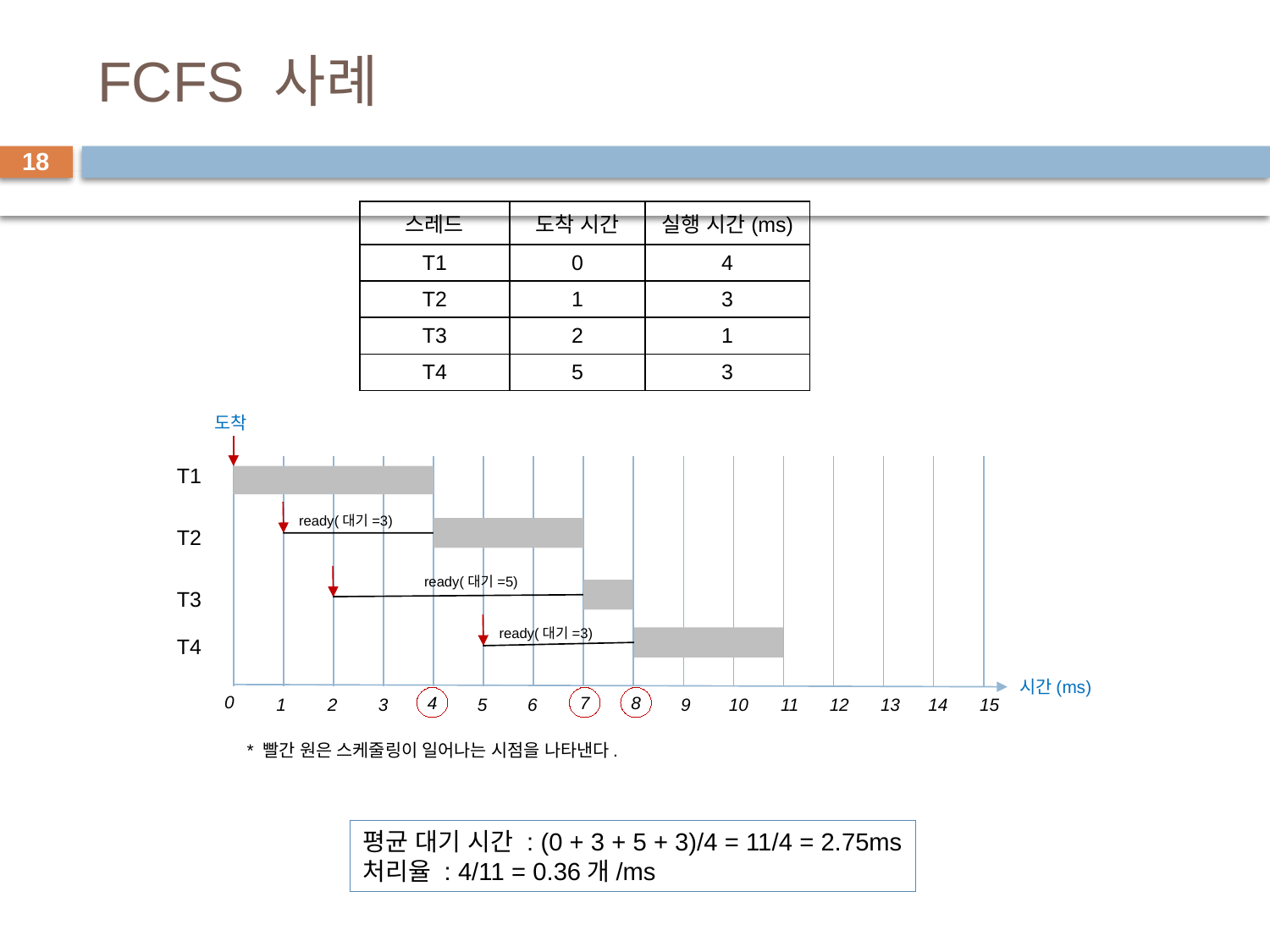

# FCFS 사례
18
| 스레드 | 도착 시간 | 실행 시간(ms) |
| --- | --- | --- |
| T1 | 0 | 4 |
| T2 | 1 | 3 |
| T3 | 2 | 1 |
| T4 | 5 | 3 |
도착
T1

ready(대기=3)
T2

ready(대기=5)
T3

ready(대기=3)
T4

시간(ms)
0
1
2
3
4
5
6
7
8
9
10
11
12
13
14
15
* 빨간 원은 스케줄링이 일어나는 시점을 나타낸다.
평균 대기 시간 : (0 + 3 + 5 + 3)/4 = 11/4 = 2.75ms
처리율 : 4/11 = 0.36개/ms